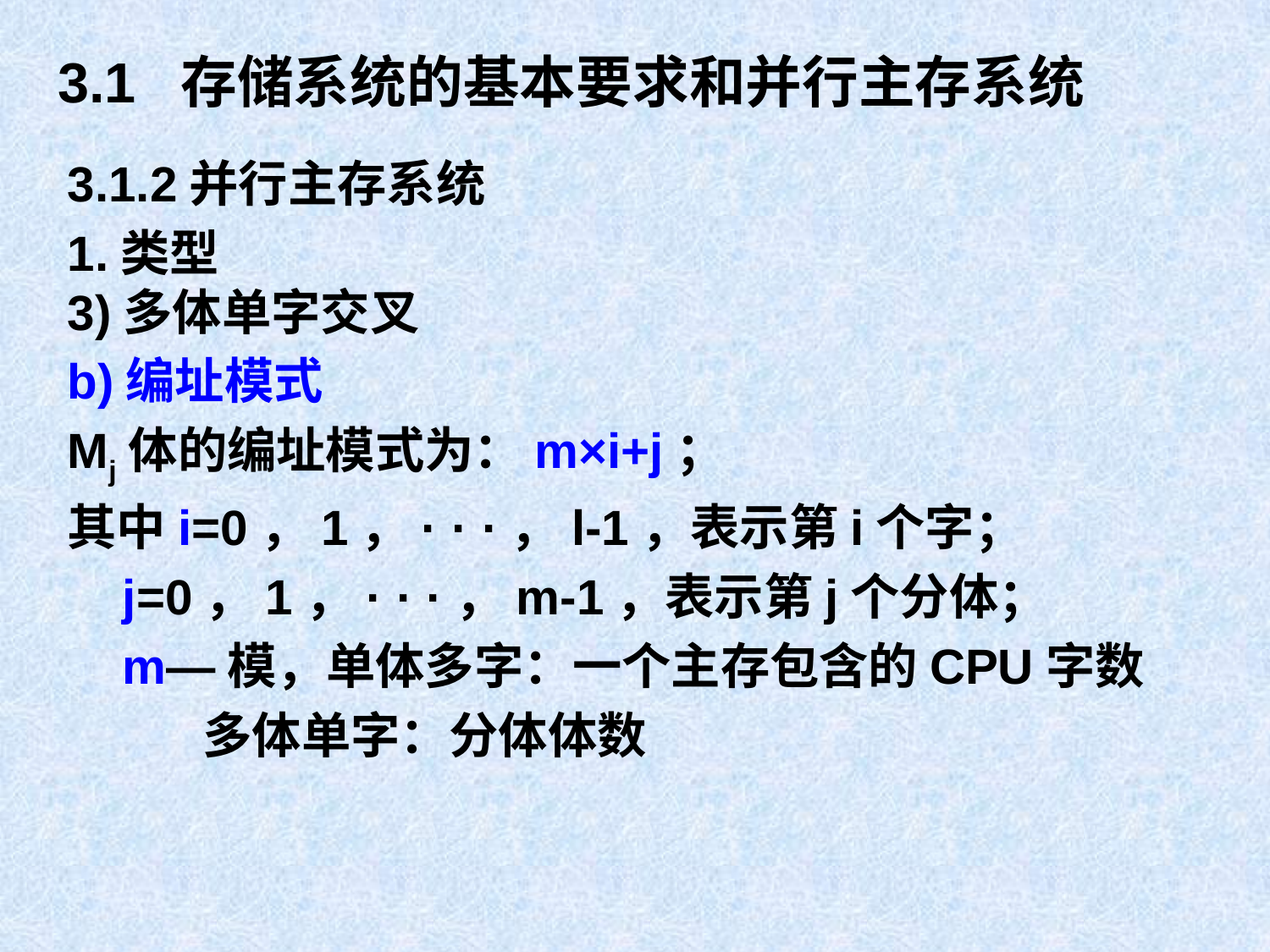

# 3.1  存储系统的基本要求和并行主存系统
3.1.2并行主存系统
1.类型
3)多体单字交叉
b)编址模式
Mj体的编址模式为：m×i+j；
其中i=0，1，· · ·，l-1，表示第i个字；
    j=0，1，· · ·，m-1，表示第j个分体；
    m—模，单体多字：一个主存包含的CPU字数
           多体单字：分体体数